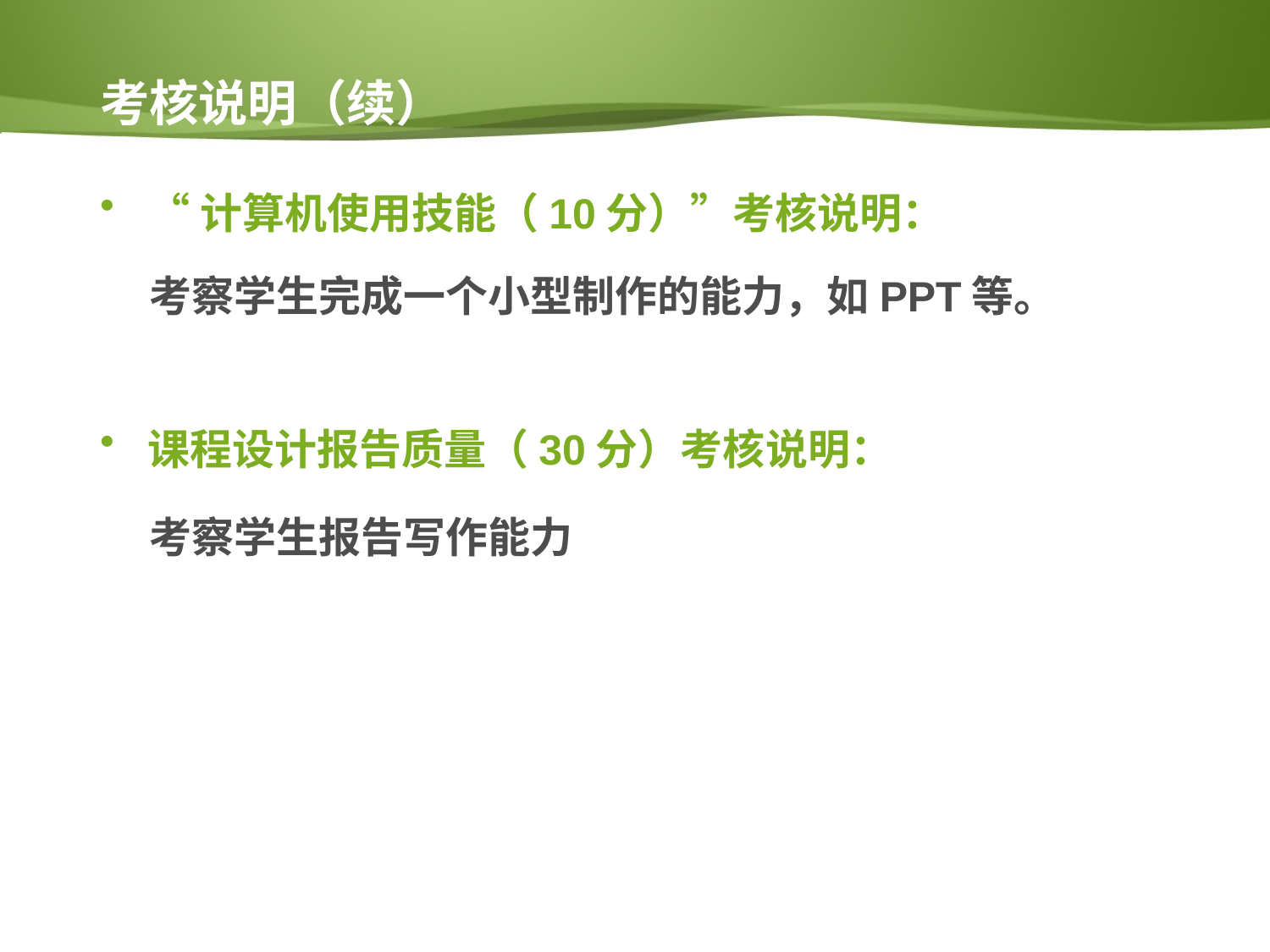

考核说明（续）
“计算机使用技能（10分）”考核说明：
考察学生完成一个小型制作的能力，如PPT等。

课程设计报告质量（30分）考核说明：

考察学生报告写作能力